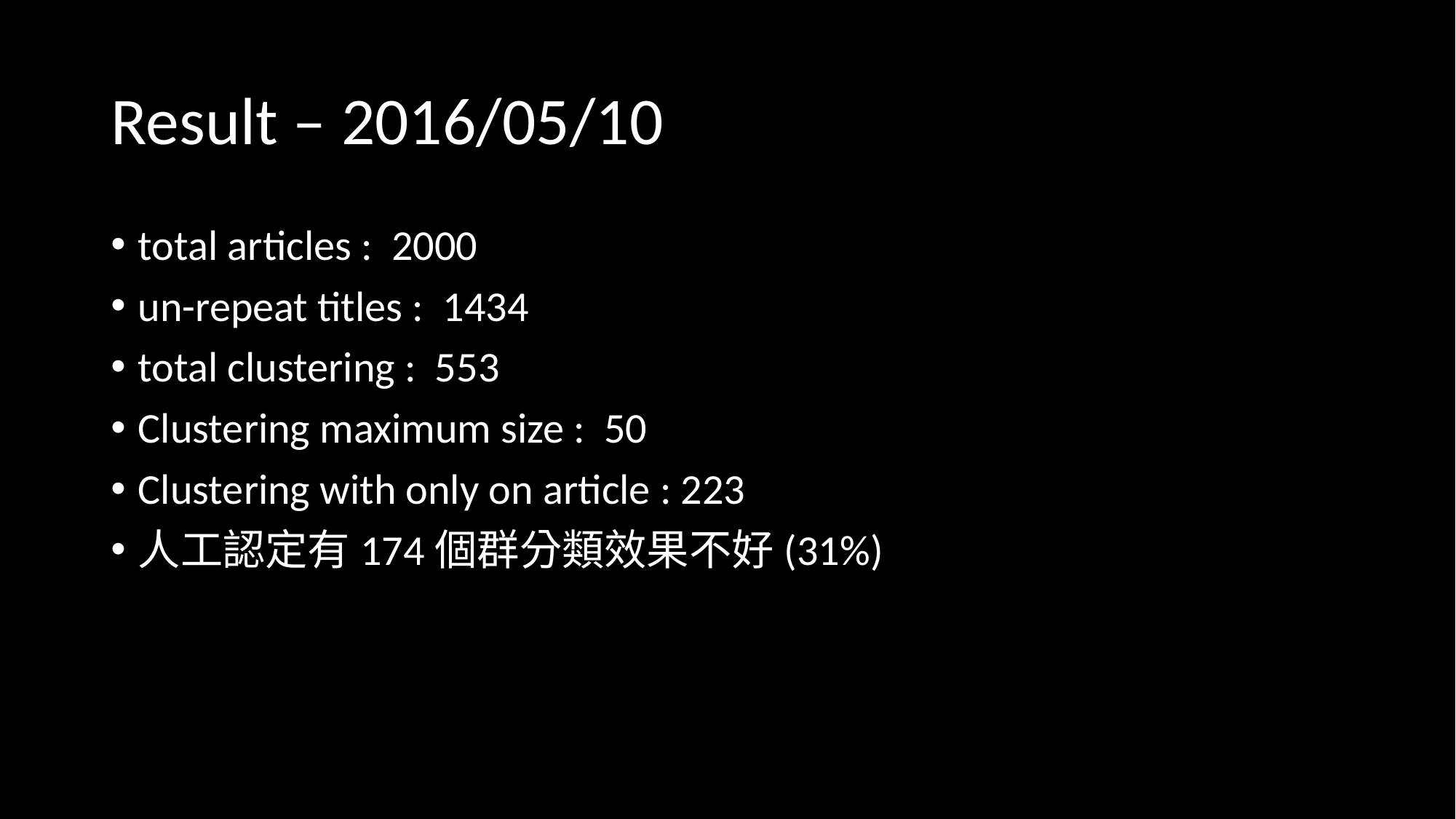

# Result – 2016/05/10
total articles :  2000
un-repeat titles :  1434
total clustering :  553
Clustering maximum size :  50
Clustering with only on article : 223
人工認定有174個群分類效果不好(31%)